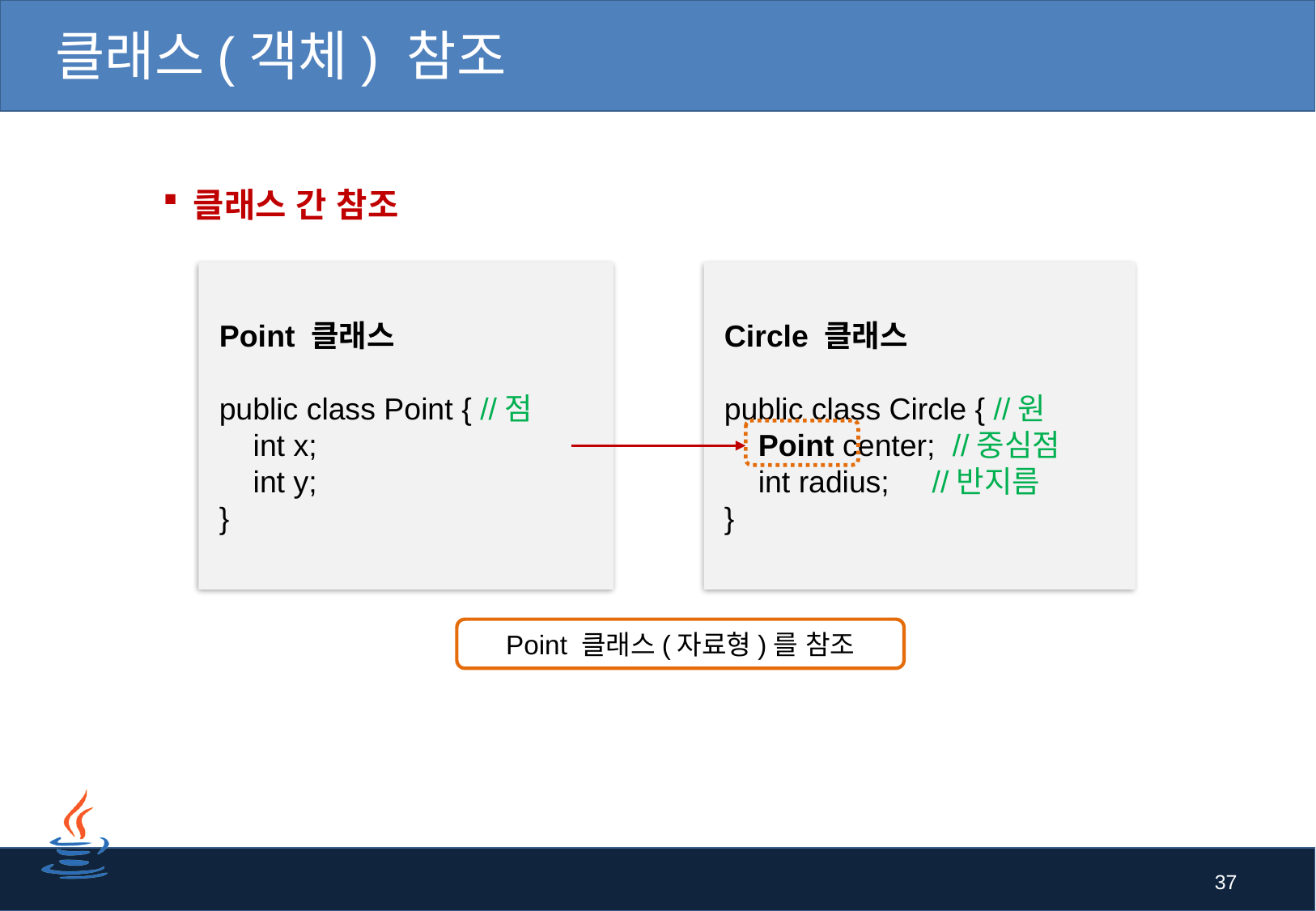

# 클래스(객체) 참조
클래스 간 참조

 Circle 클래스

 public class Circle { //원
     Point center;  //중심점
     int radius;     //반지름
 }
 Point 클래스

 public class Point { //점
     int x;
     int y;
 }

Point 클래스(자료형)를 참조
37